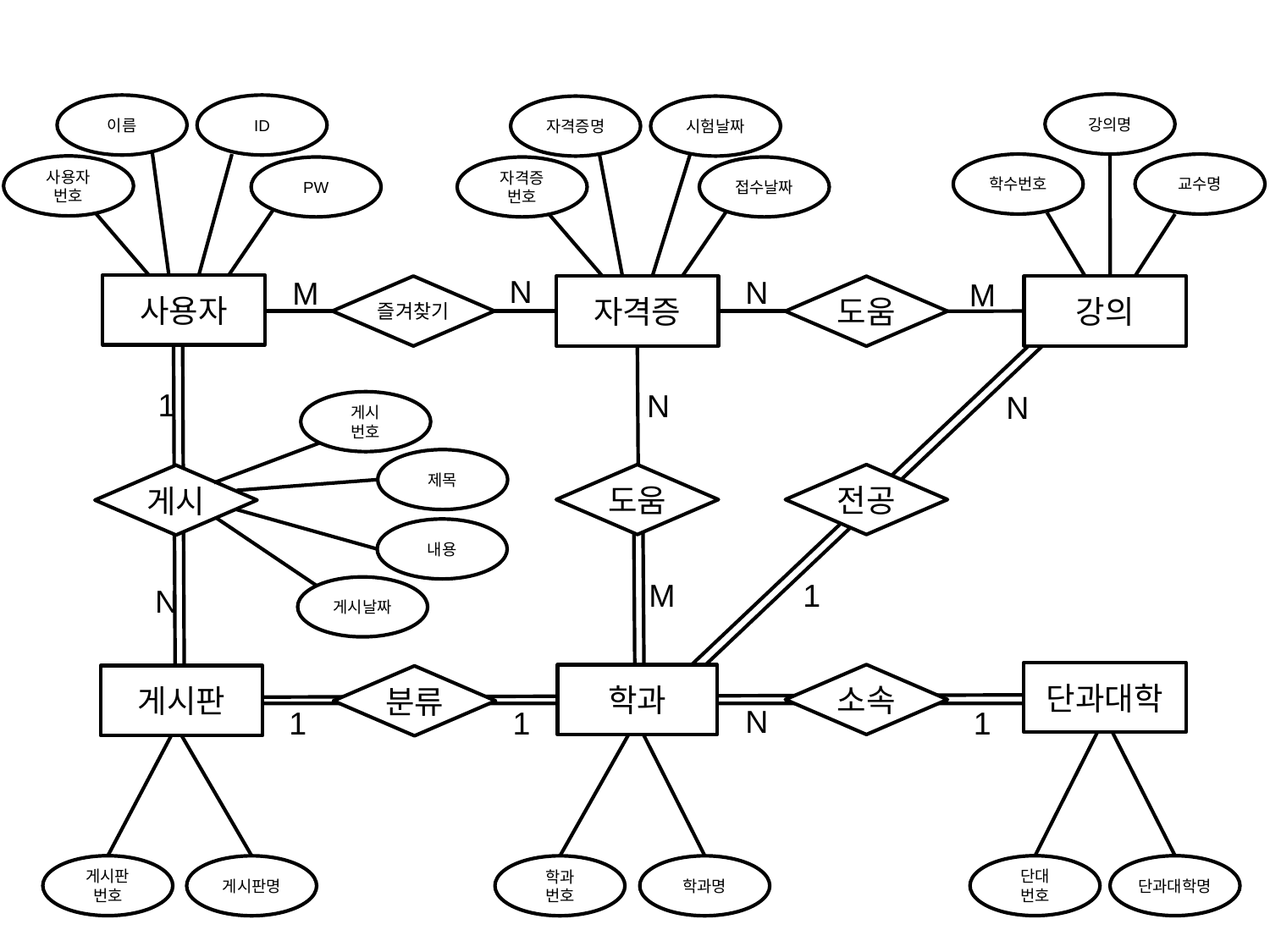

강의명
이름
ID
자격증명
시험날짜
학수번호
교수명
사용자
번호
PW
자격증
번호
접수날짜
N
M
N
M
사용자
즐겨찾기
자격증
강의
도움
1
N
N
게시
번호
제목
도움
전공
게시
내용
1
N
M
게시날짜
단과대학
소속
학과

게시판

분류
1
1
N
1
게시판
번호
단대
번호
단과대학명
게시판명
학과
번호
학과명